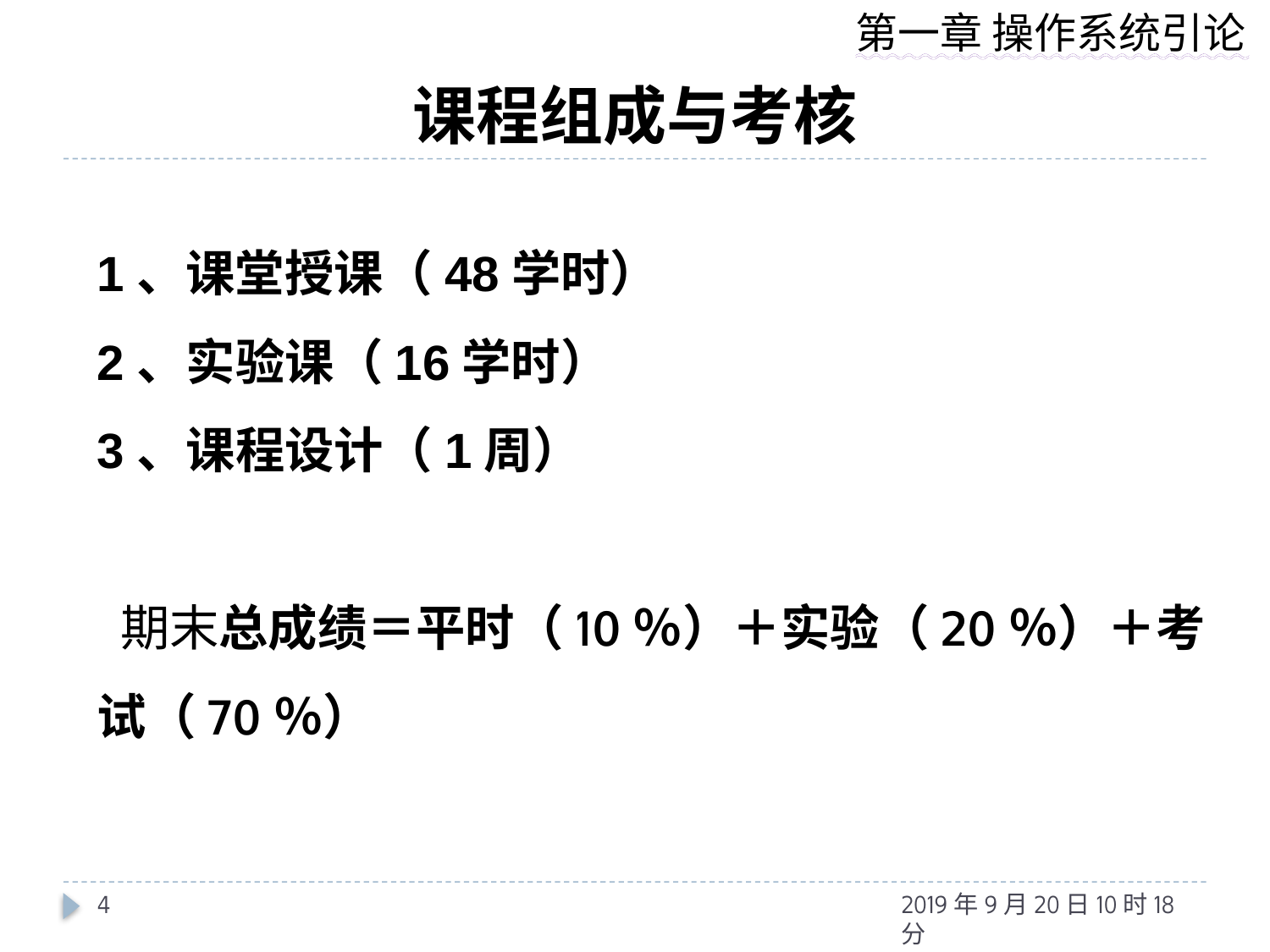

# 课程组成与考核
1、课堂授课（48学时）
2、实验课（16学时）
3、课程设计（1周）

 期末总成绩＝平时（10％）＋实验（20％）＋考试（70％）

4
2019年9月20日10时18分